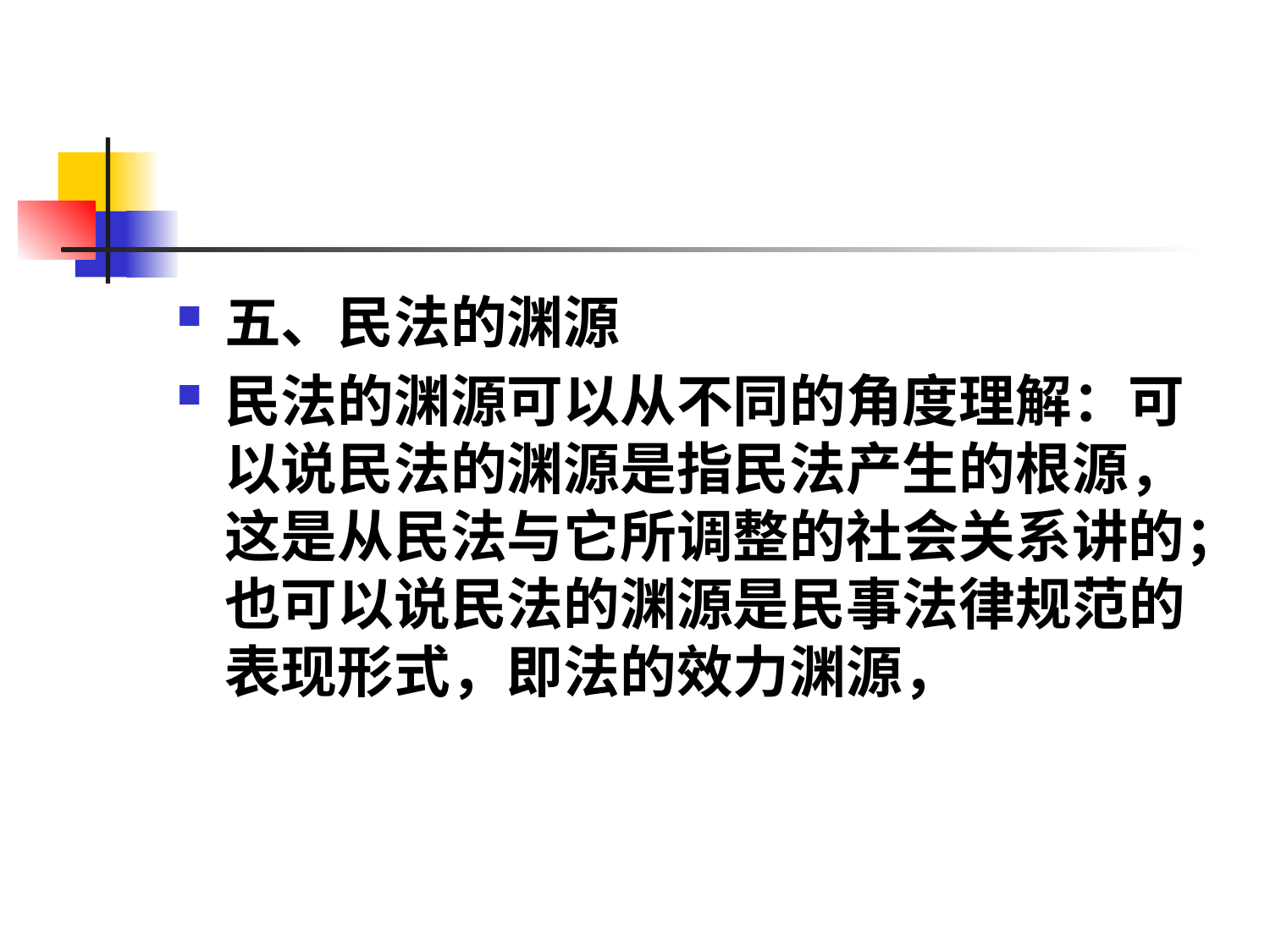

#
五、民法的渊源
民法的渊源可以从不同的角度理解：可以说民法的渊源是指民法产生的根源，这是从民法与它所调整的社会关系讲的；也可以说民法的渊源是民事法律规范的表现形式，即法的效力渊源，